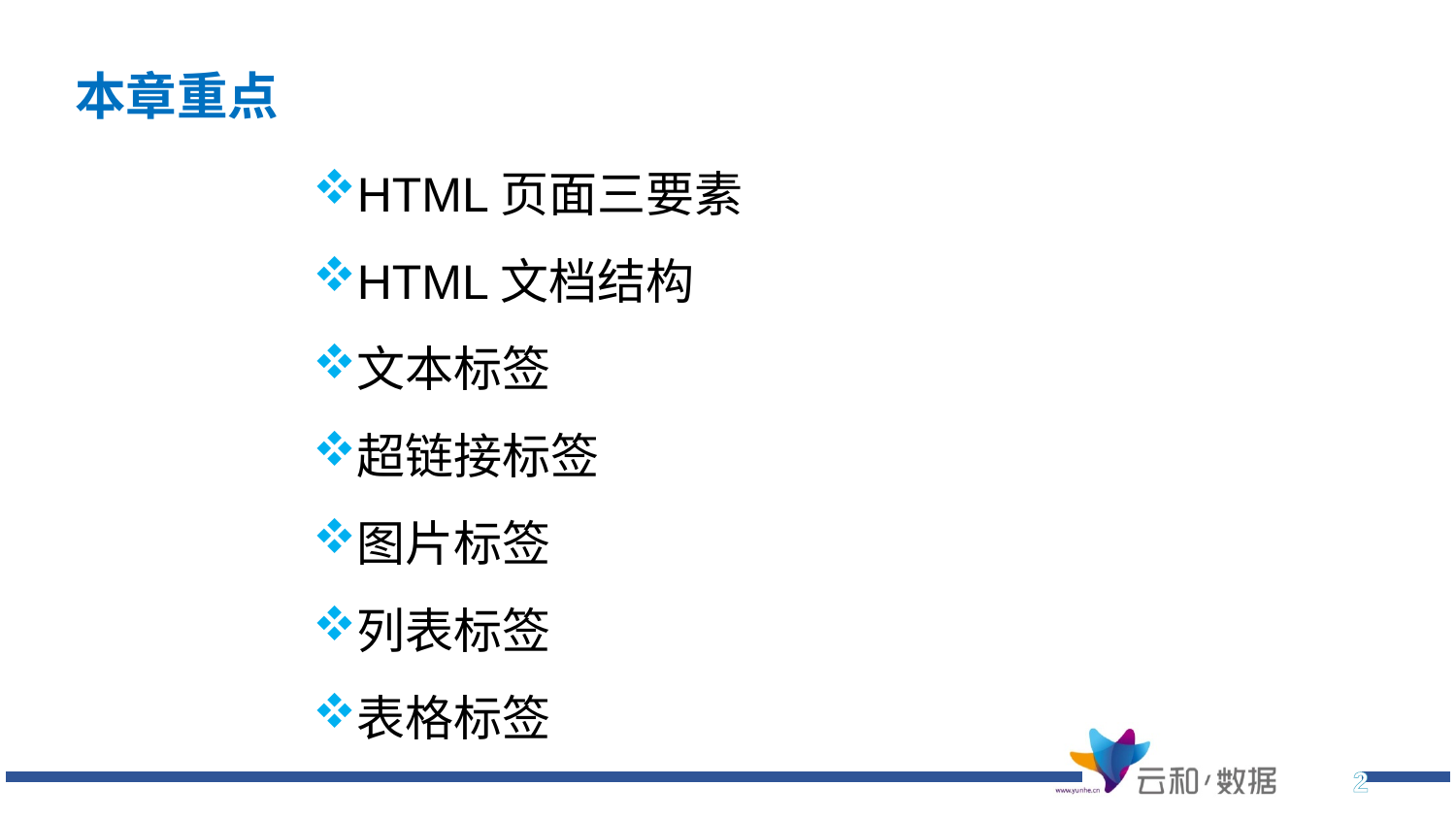

本章重点
HTML页面三要素
HTML文档结构
文本标签
超链接标签
图片标签
列表标签
表格标签

2